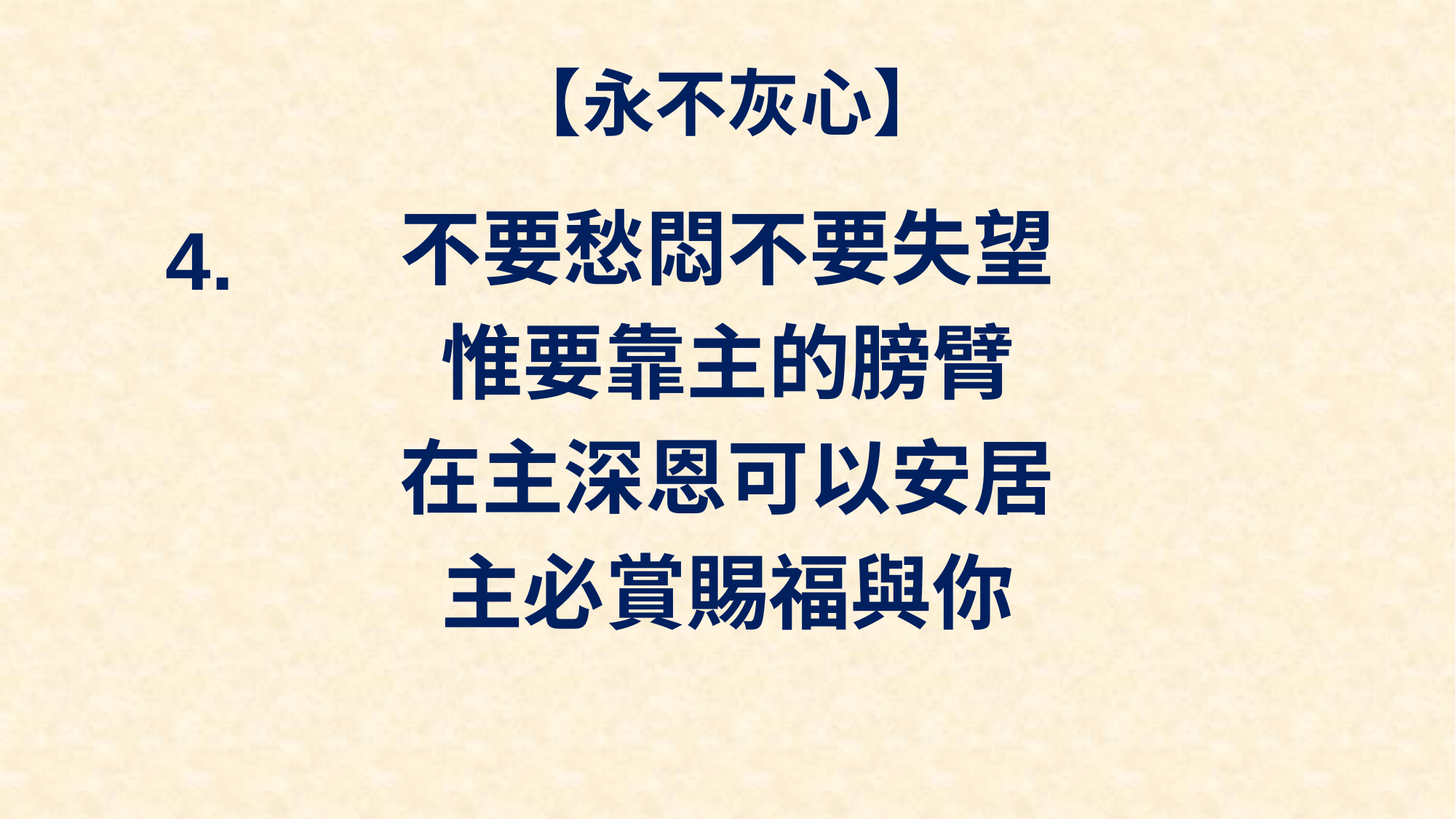

# 【永不灰心】
不要愁悶不要失望
惟要靠主的膀臂
在主深恩可以安居
主必賞賜福與你
4.